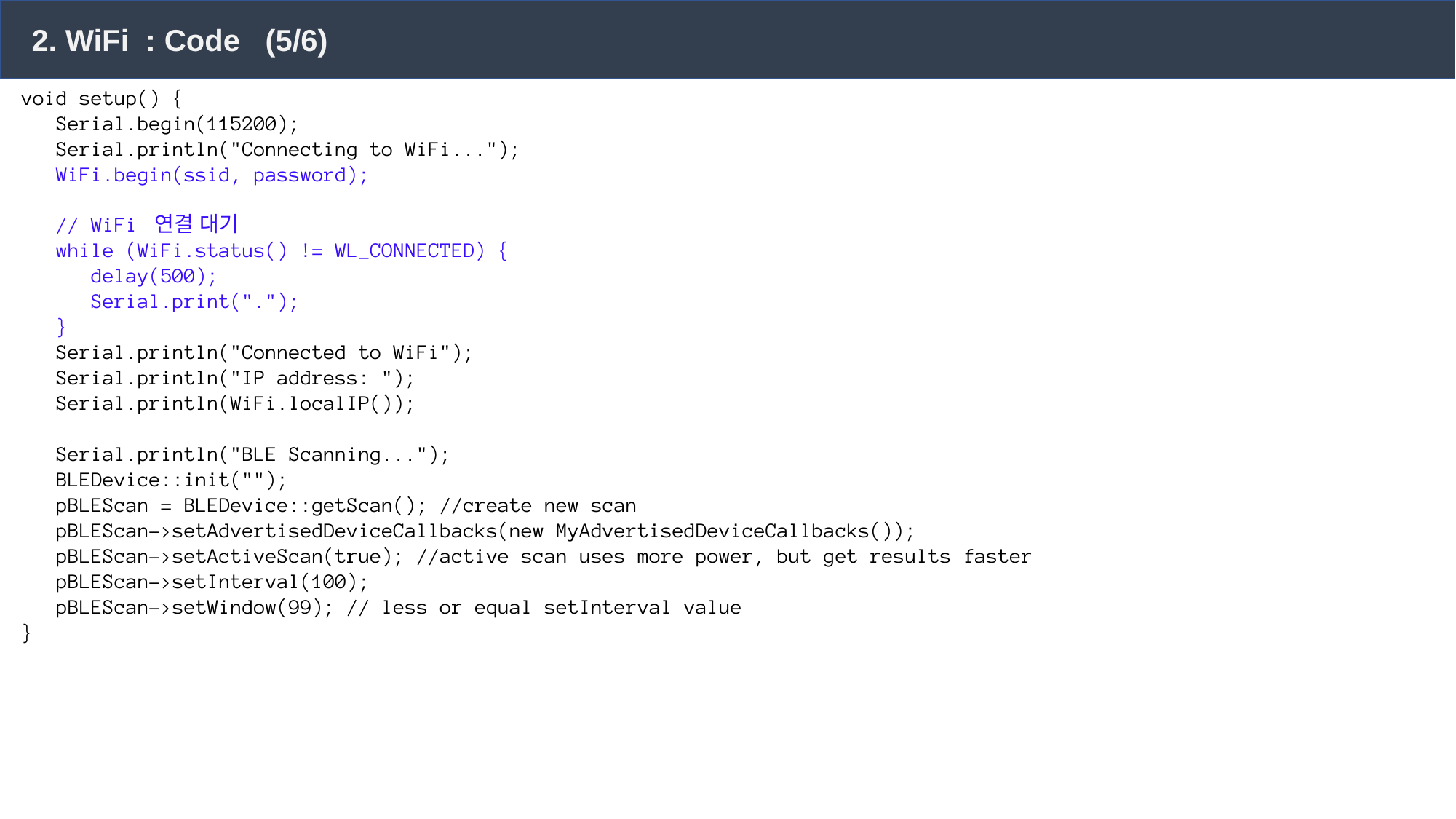

2. WiFi  : Code   (5/6)
void setup() {
   Serial.begin(115200);
   Serial.println("Connecting to WiFi...");
   WiFi.begin(ssid, password);

   // WiFi 연결 대기
   while (WiFi.status() != WL_CONNECTED) {
      delay(500);
      Serial.print(".");
   }
   Serial.println("Connected to WiFi");
   Serial.println("IP address: ");
   Serial.println(WiFi.localIP());

   Serial.println("BLE Scanning...");
   BLEDevice::init("");
   pBLEScan = BLEDevice::getScan(); //create new scan
   pBLEScan->setAdvertisedDeviceCallbacks(new MyAdvertisedDeviceCallbacks());
   pBLEScan->setActiveScan(true); //active scan uses more power, but get results faster
   pBLEScan->setInterval(100);
   pBLEScan->setWindow(99); // less or equal setInterval value
}